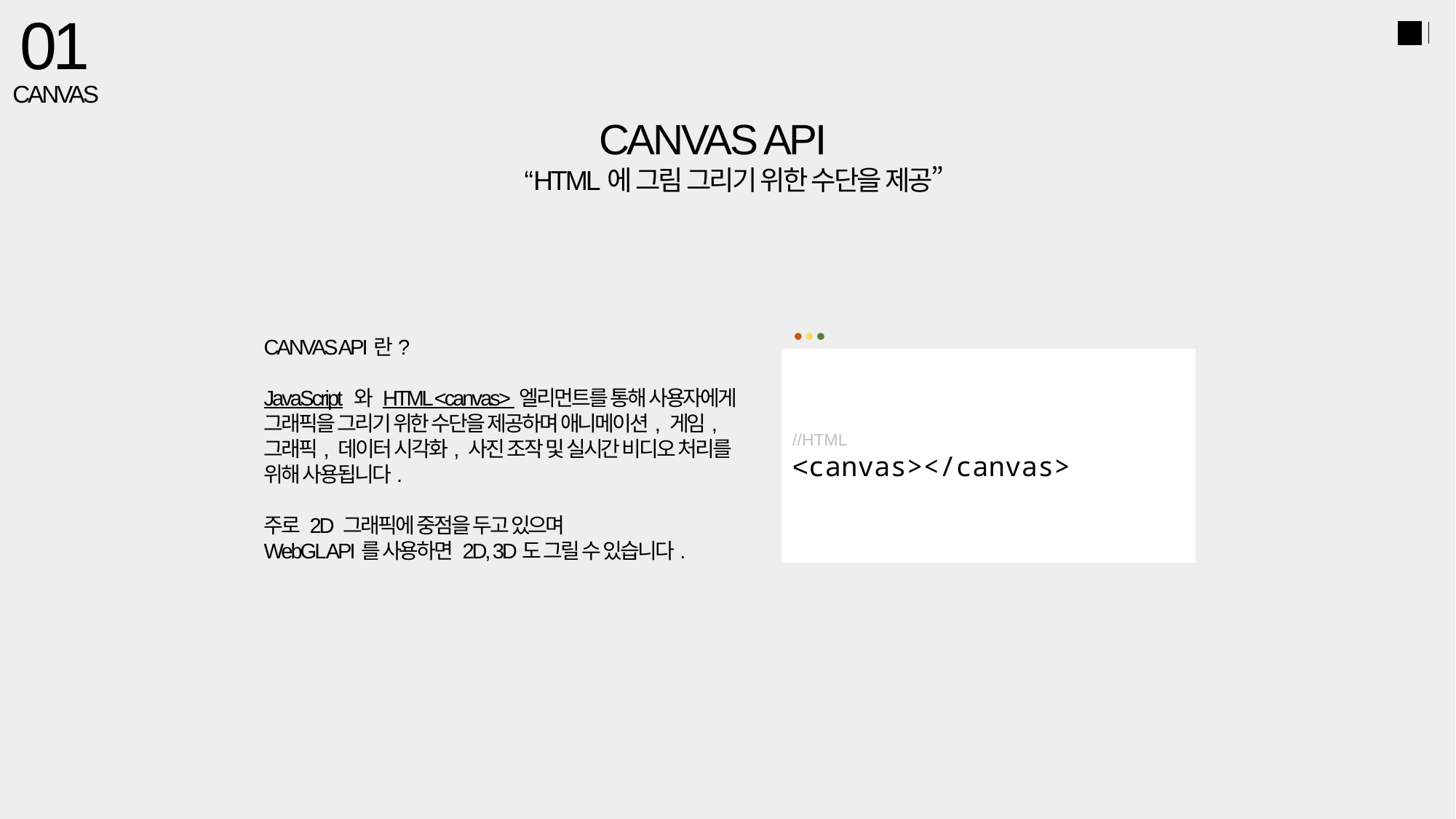

01
 CANVAS

CANVAS API
“HTML에 그림 그리기 위한 수단을 제공”
CANVAS API란?

JavaScript 와 HTML <canvas> 엘리먼트를 통해 사용자에게
그래픽을 그리기 위한 수단을 제공하며 애니메이션, 게임,
그래픽, 데이터 시각화, 사진 조작 및 실시간 비디오 처리를
위해 사용됩니다.

주로 2D 그래픽에 중점을 두고 있으며
WebGL API를 사용하면 2D, 3D도 그릴 수 있습니다.

//HTML
<canvas></canvas>